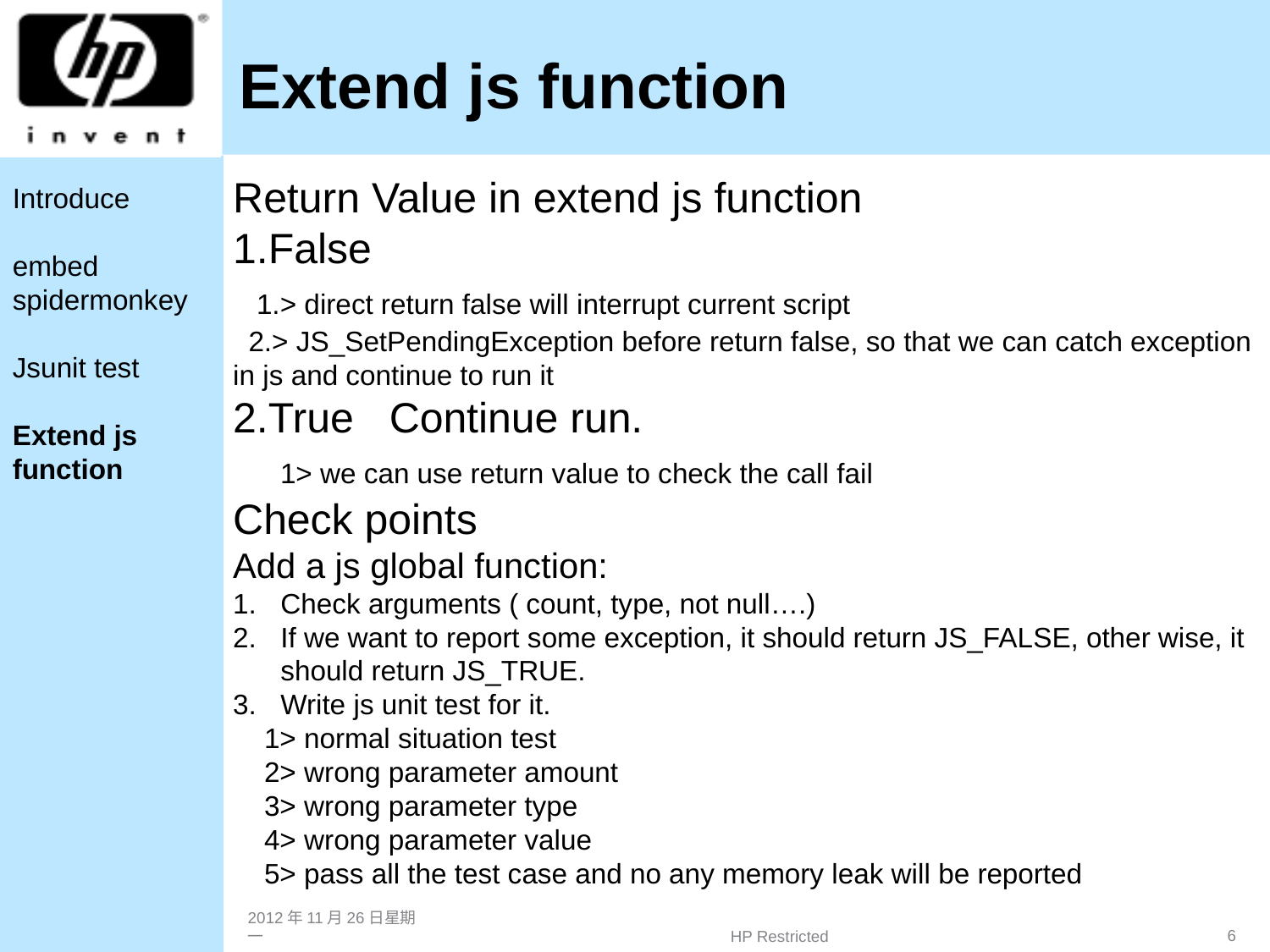

# Extend js function
Return Value in extend js function
1.False
  1.> direct return false will interrupt current script
  2.> JS_SetPendingException before return false, so that we can catch exception in js and continue to run it
2.True   Continue run.
    1> we can use return value to check the call fail
Check points
Add a js global function:
Check arguments ( count, type, not null….)
If we want to report some exception, it should return JS_FALSE, other wise, it should return JS_TRUE.
Write js unit test for it.
    1> normal situation test
    2> wrong parameter amount
    3> wrong parameter type
    4> wrong parameter value
    5> pass all the test case and no any memory leak will be reported
Introduce

embed spidermonkey

Jsunit test

Extend js function
6
2012年11月26日星期一
HP Restricted